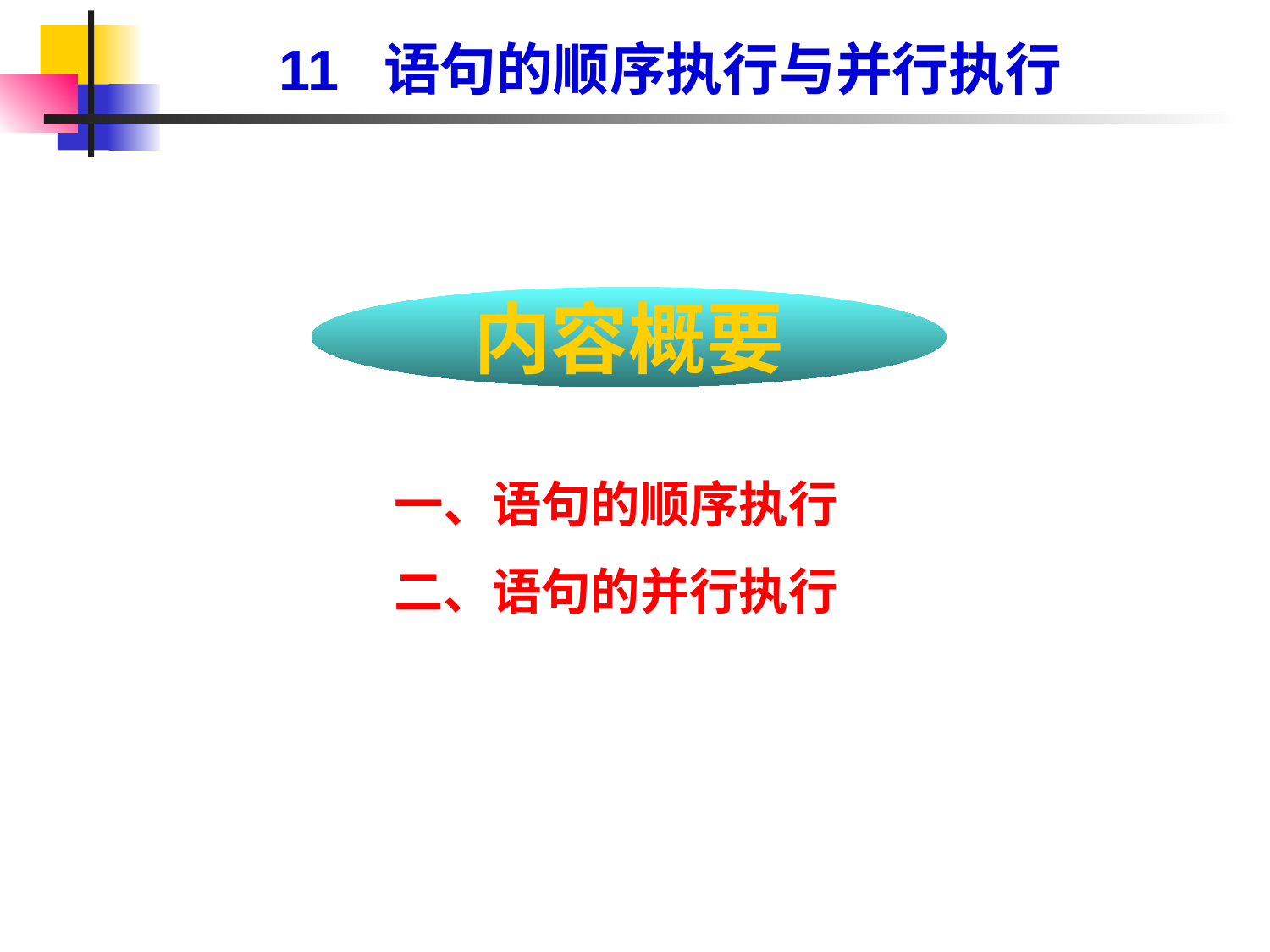

11  语句的顺序执行与并行执行
内容概要
一、语句的顺序执行
二、语句的并行执行
# 198